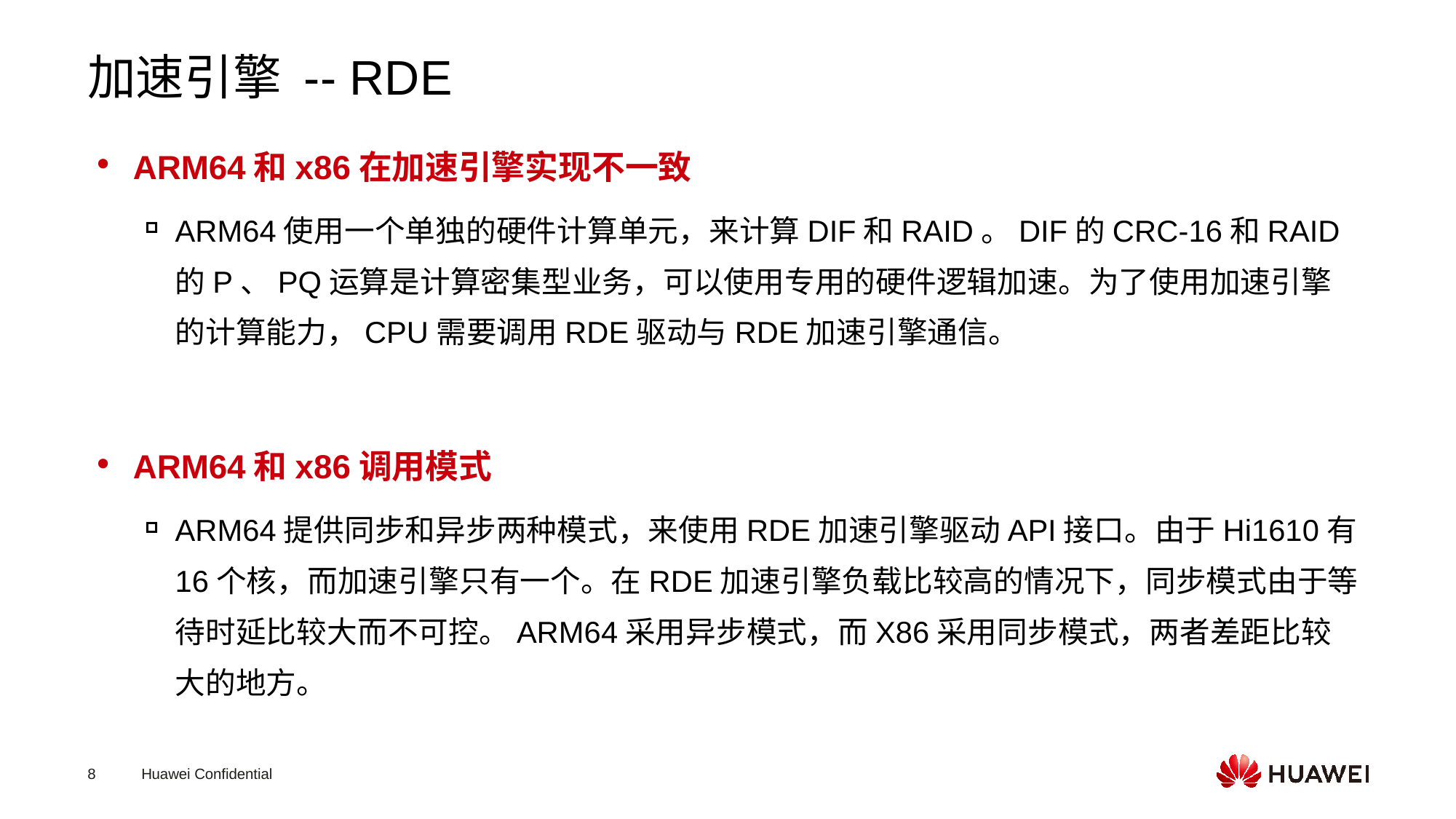

# 加速引擎 -- RDE
ARM64和x86在加速引擎实现不一致
ARM64使用一个单独的硬件计算单元，来计算DIF和RAID。DIF的CRC-16和RAID的P、PQ运算是计算密集型业务，可以使用专用的硬件逻辑加速。为了使用加速引擎的计算能力，CPU需要调用RDE驱动与RDE加速引擎通信。

ARM64和x86调用模式
ARM64提供同步和异步两种模式，来使用RDE加速引擎驱动API接口。由于Hi1610有16个核，而加速引擎只有一个。在RDE加速引擎负载比较高的情况下，同步模式由于等待时延比较大而不可控。ARM64采用异步模式，而X86采用同步模式，两者差距比较大的地方。